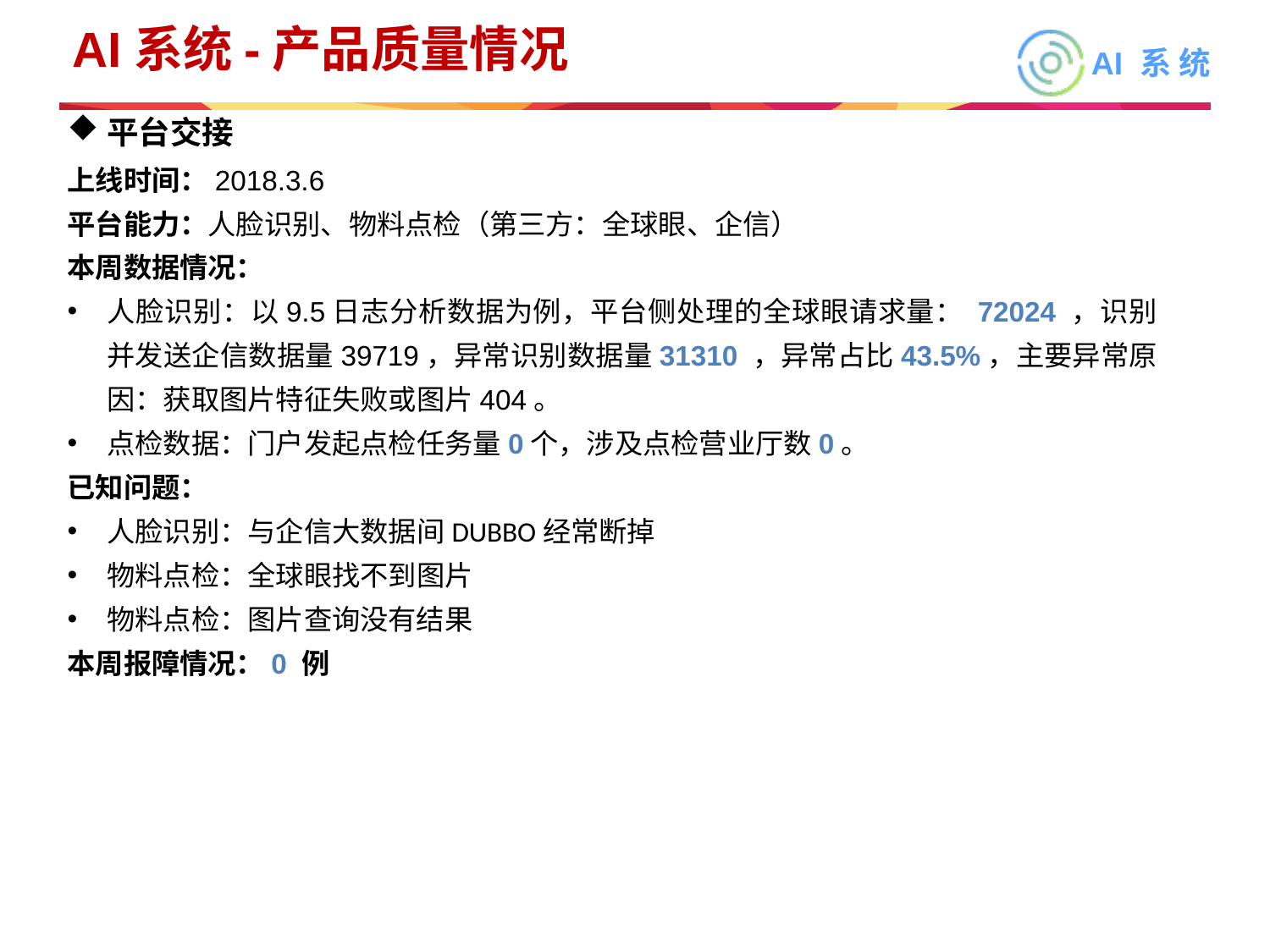

# AI系统-产品质量情况
平台交接
上线时间：2018.3.6
平台能力：人脸识别、物料点检（第三方：全球眼、企信）
本周数据情况：
人脸识别：以9.5日志分析数据为例，平台侧处理的全球眼请求量： 72024 ，识别并发送企信数据量39719，异常识别数据量31310 ，异常占比43.5%，主要异常原因：获取图片特征失败或图片404。
点检数据：门户发起点检任务量0个，涉及点检营业厅数0。
已知问题：
人脸识别：与企信大数据间DUBBO经常断掉
物料点检：全球眼找不到图片
物料点检：图片查询没有结果
本周报障情况：0 例